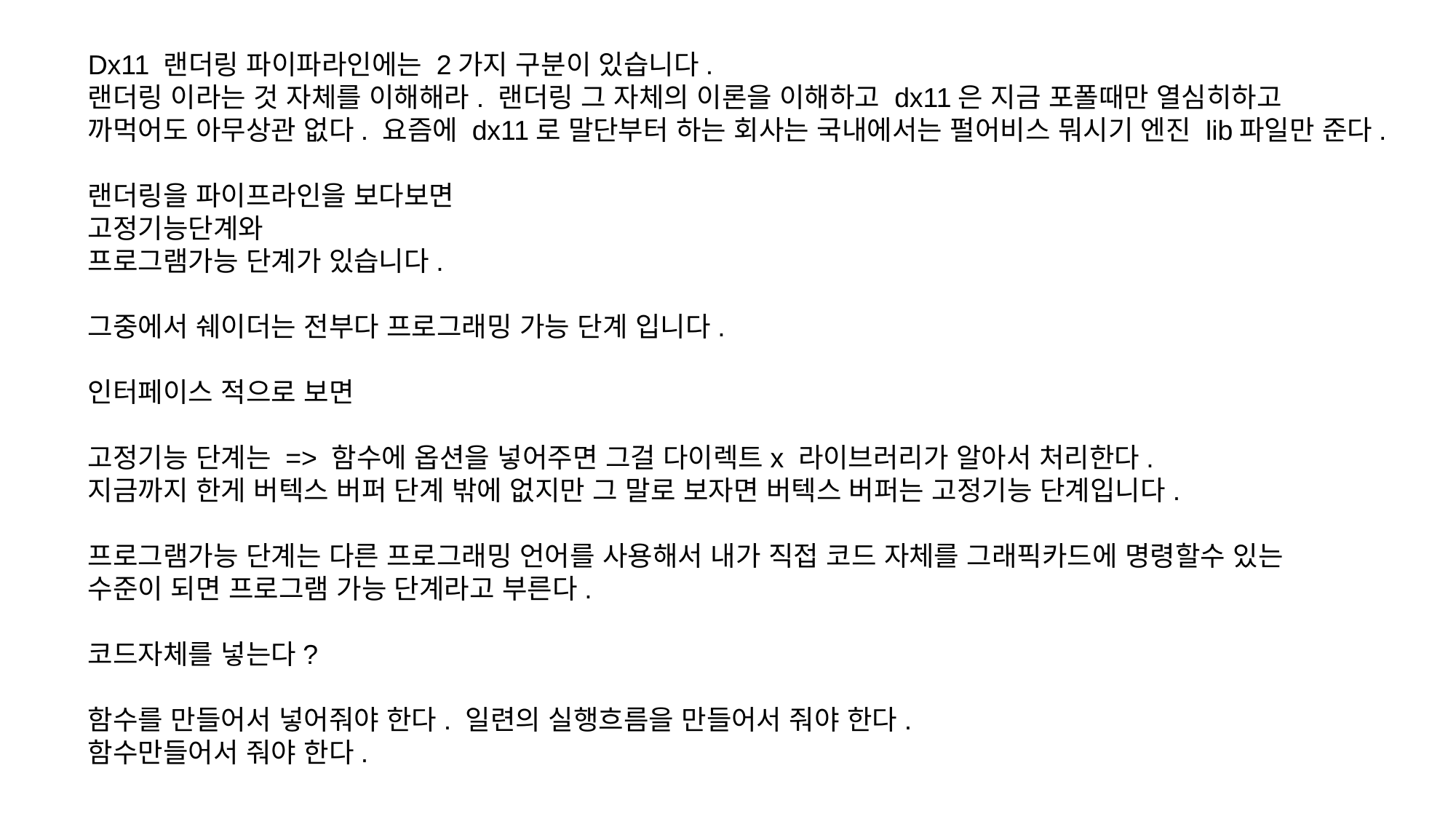

Dx11 랜더링 파이파라인에는 2가지 구분이 있습니다.
랜더링 이라는 것 자체를 이해해라. 랜더링 그 자체의 이론을 이해하고 dx11은 지금 포폴때만 열심히하고
까먹어도 아무상관 없다. 요즘에 dx11로 말단부터 하는 회사는 국내에서는 펄어비스 뭐시기 엔진 lib파일만 준다.

랜더링을 파이프라인을 보다보면
고정기능단계와
프로그램가능 단계가 있습니다.

그중에서 쉐이더는 전부다 프로그래밍 가능 단계 입니다.

인터페이스 적으로 보면

고정기능 단계는 => 함수에 옵션을 넣어주면 그걸 다이렉트x 라이브러리가 알아서 처리한다.
지금까지 한게 버텍스 버퍼 단계 밖에 없지만 그 말로 보자면 버텍스 버퍼는 고정기능 단계입니다.

프로그램가능 단계는 다른 프로그래밍 언어를 사용해서 내가 직접 코드 자체를 그래픽카드에 명령할수 있는
수준이 되면 프로그램 가능 단계라고 부른다.

코드자체를 넣는다?

함수를 만들어서 넣어줘야 한다. 일련의 실행흐름을 만들어서 줘야 한다.
함수만들어서 줘야 한다.